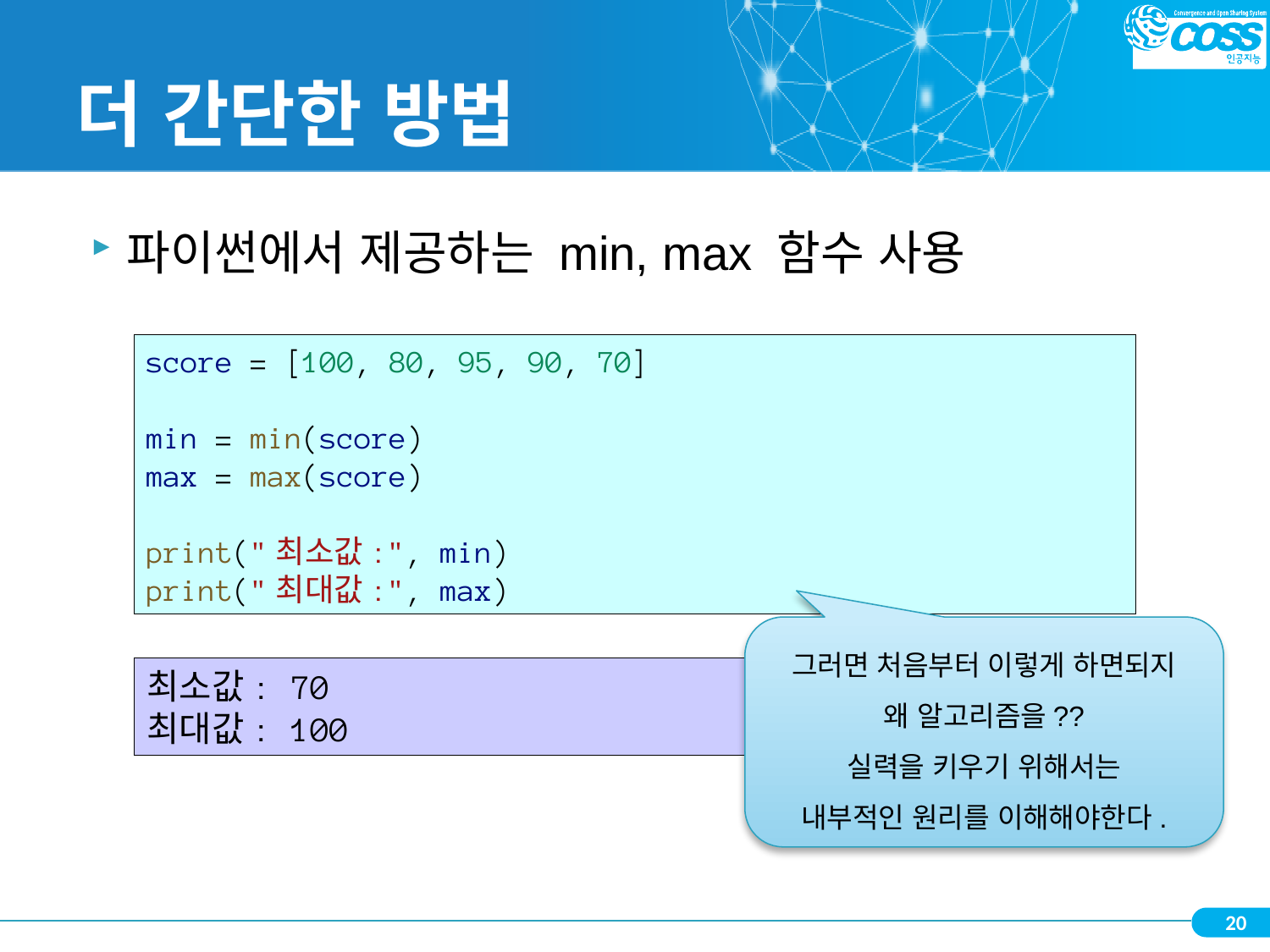

# 더 간단한 방법
파이썬에서 제공하는 min, max 함수 사용
score = [100, 80, 95, 90, 70]
min = min(score)
max = max(score)
print("최소값:", min)
print("최대값:", max)
그러면 처음부터 이렇게 하면되지
왜 알고리즘을??
실력을 키우기 위해서는
내부적인 원리를 이해해야한다.
최소값: 70
최대값: 100